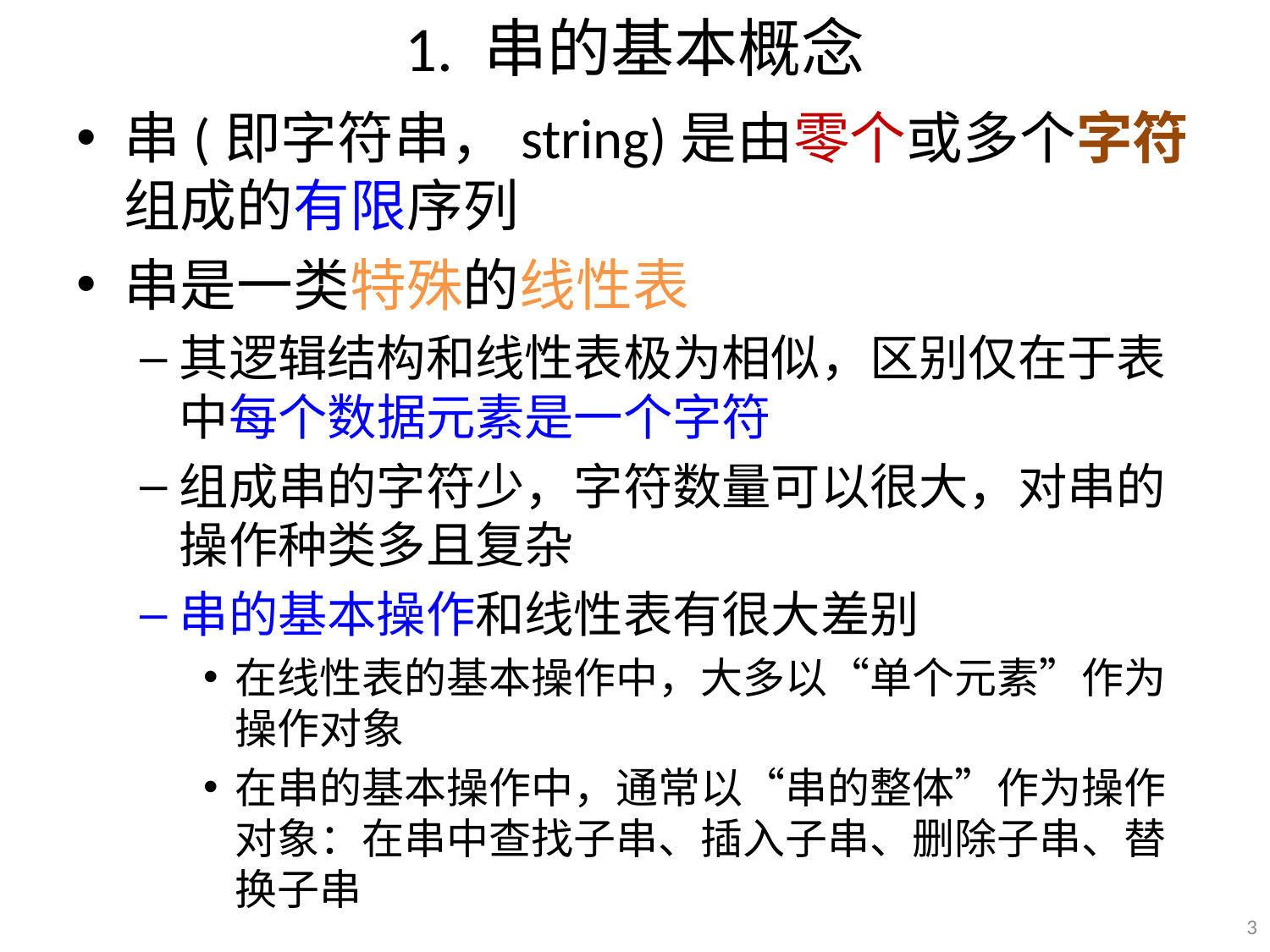

# 1. 串的基本概念
串(即字符串，string)是由零个或多个字符组成的有限序列
串是一类特殊的线性表
其逻辑结构和线性表极为相似，区别仅在于表中每个数据元素是一个字符
组成串的字符少，字符数量可以很大，对串的操作种类多且复杂
串的基本操作和线性表有很大差别
在线性表的基本操作中，大多以“单个元素”作为操作对象
在串的基本操作中，通常以“串的整体”作为操作对象：在串中查找子串、插入子串、删除子串、替换子串

3